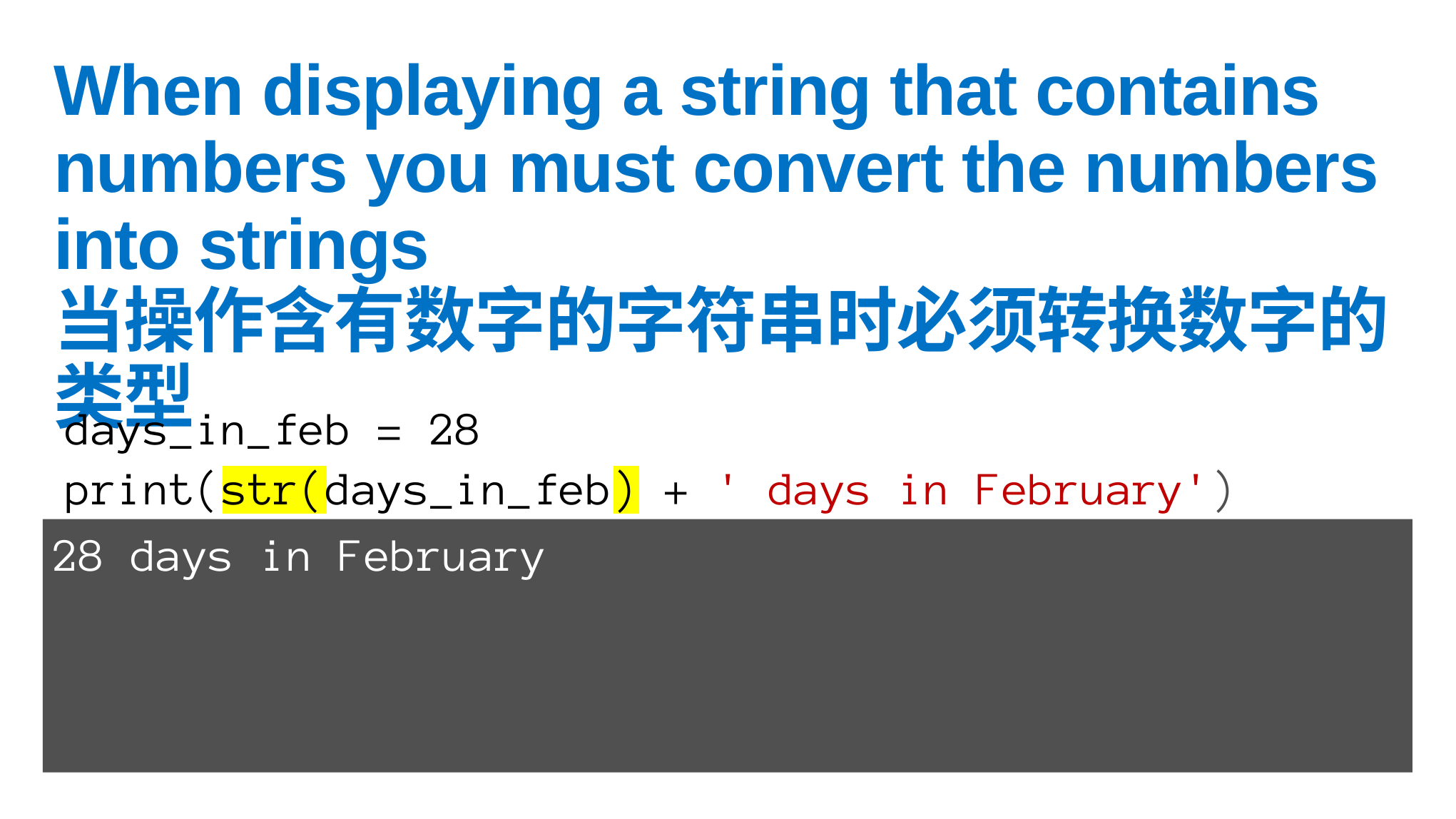

# When displaying a string that contains numbers you must convert the numbers into strings 当操作含有数字的字符串时必须转换数字的类型
days_in_feb = 28
print(str(days_in_feb) + ' days in February')

28 days in February